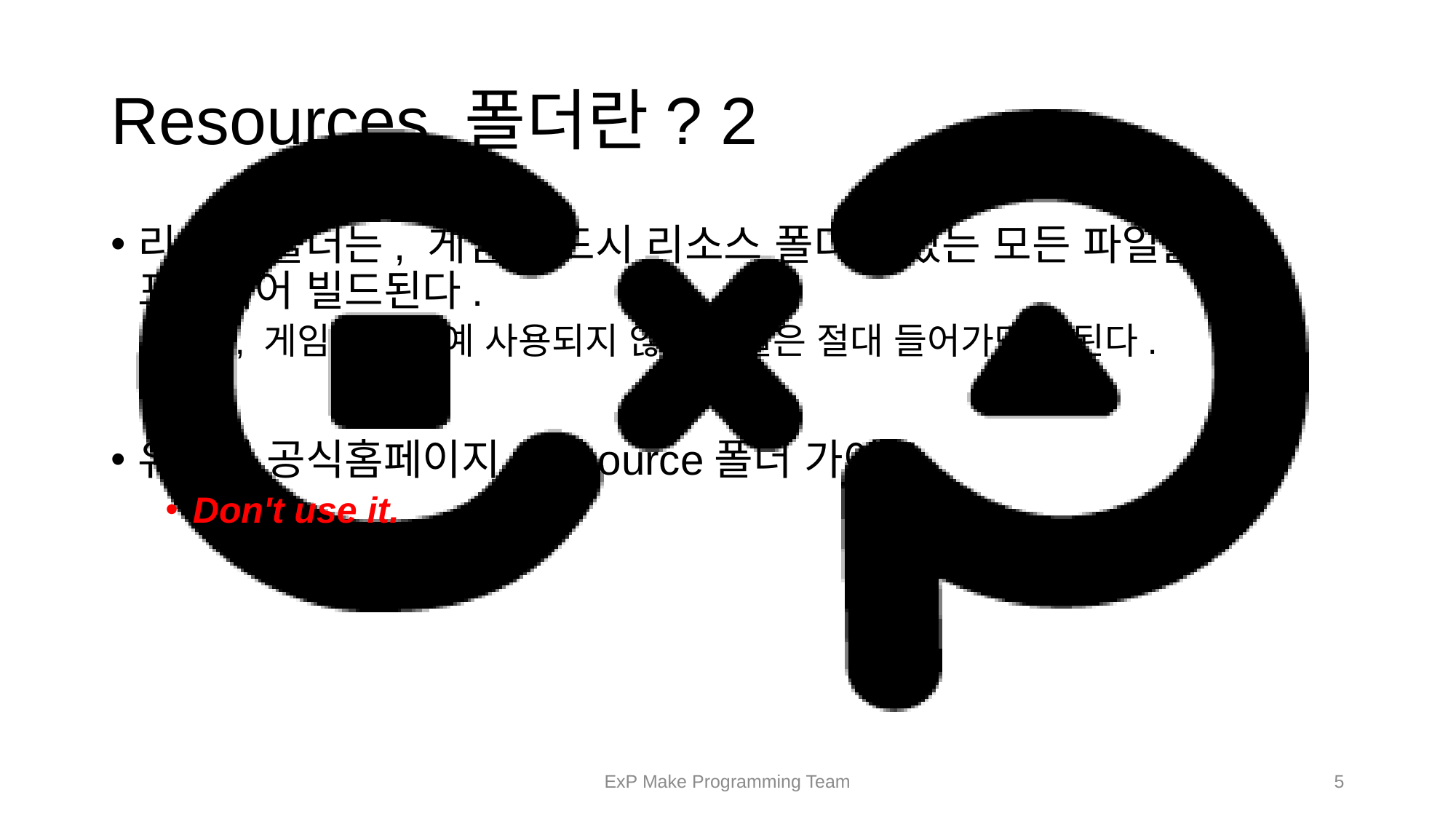

# Resources 폴더란? 2
리소스 폴더는, 게임 빌드시 리소스 폴더에 있는 모든 파일들이 포함되어 빌드된다.
즉, 게임에서 아예 사용되지 않는 파일은 절대 들어가면 안된다.

유니티 공식홈페이지 Resource폴더 가이드
Don't use it.

ExP Make Programming Team
5